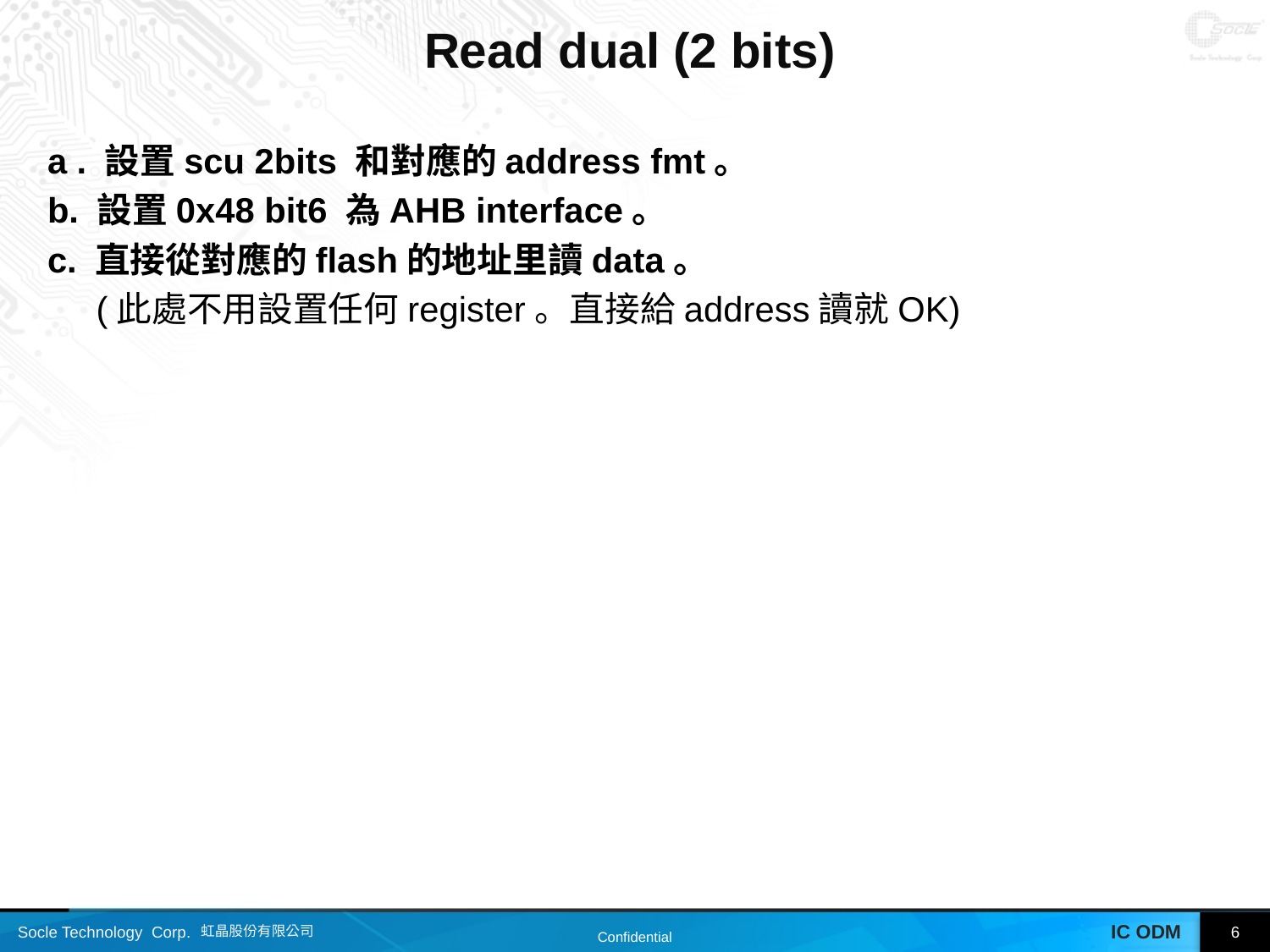

# Read dual (2 bits)
a . 設置scu 2bits 和對應的address fmt。
b. 設置0x48 bit6 為AHB interface。
c. 直接從對應的flash的地址里讀data。
     (此處不用設置任何register。直接給address讀就OK)